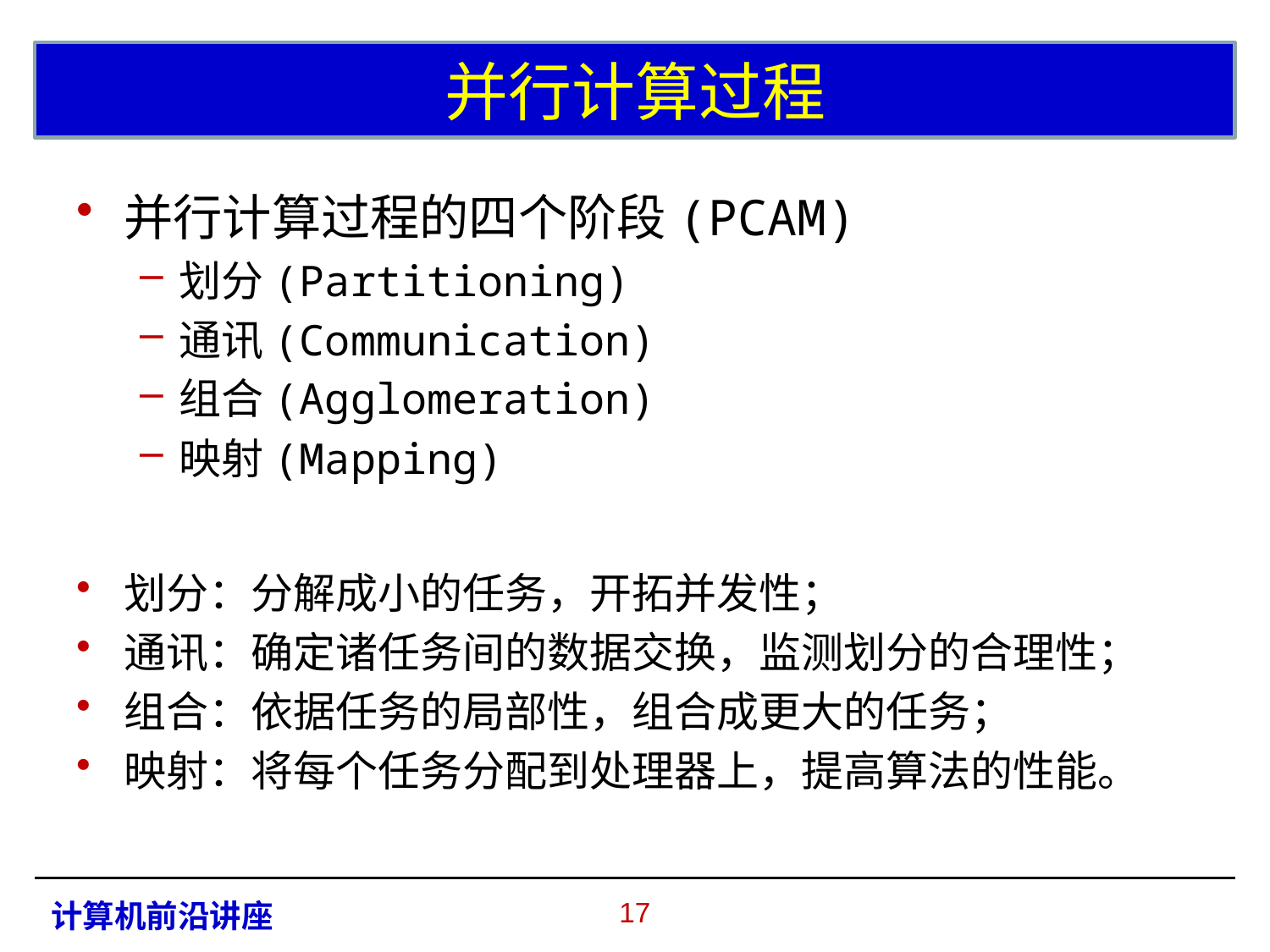

# 并行计算过程
并行计算过程的四个阶段(PCAM)
划分(Partitioning)
通讯(Communication)
组合(Agglomeration)
映射(Mapping)

划分：分解成小的任务，开拓并发性；
通讯：确定诸任务间的数据交换，监测划分的合理性；
组合：依据任务的局部性，组合成更大的任务；
映射：将每个任务分配到处理器上，提高算法的性能。
17